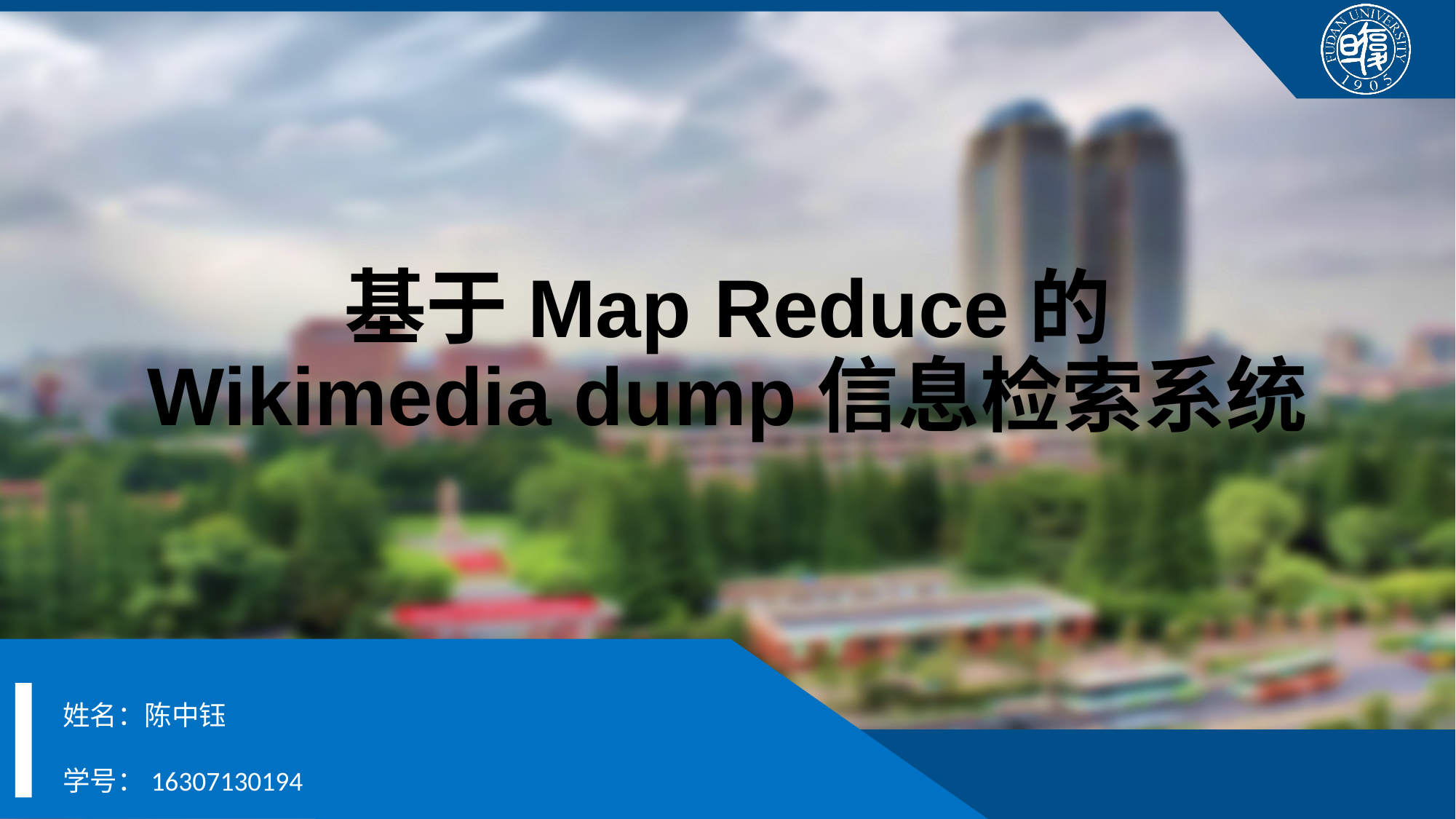

# 基于Map Reduce的 Wikimedia dump信息检索系统
姓名：陈中钰
学号：16307130194